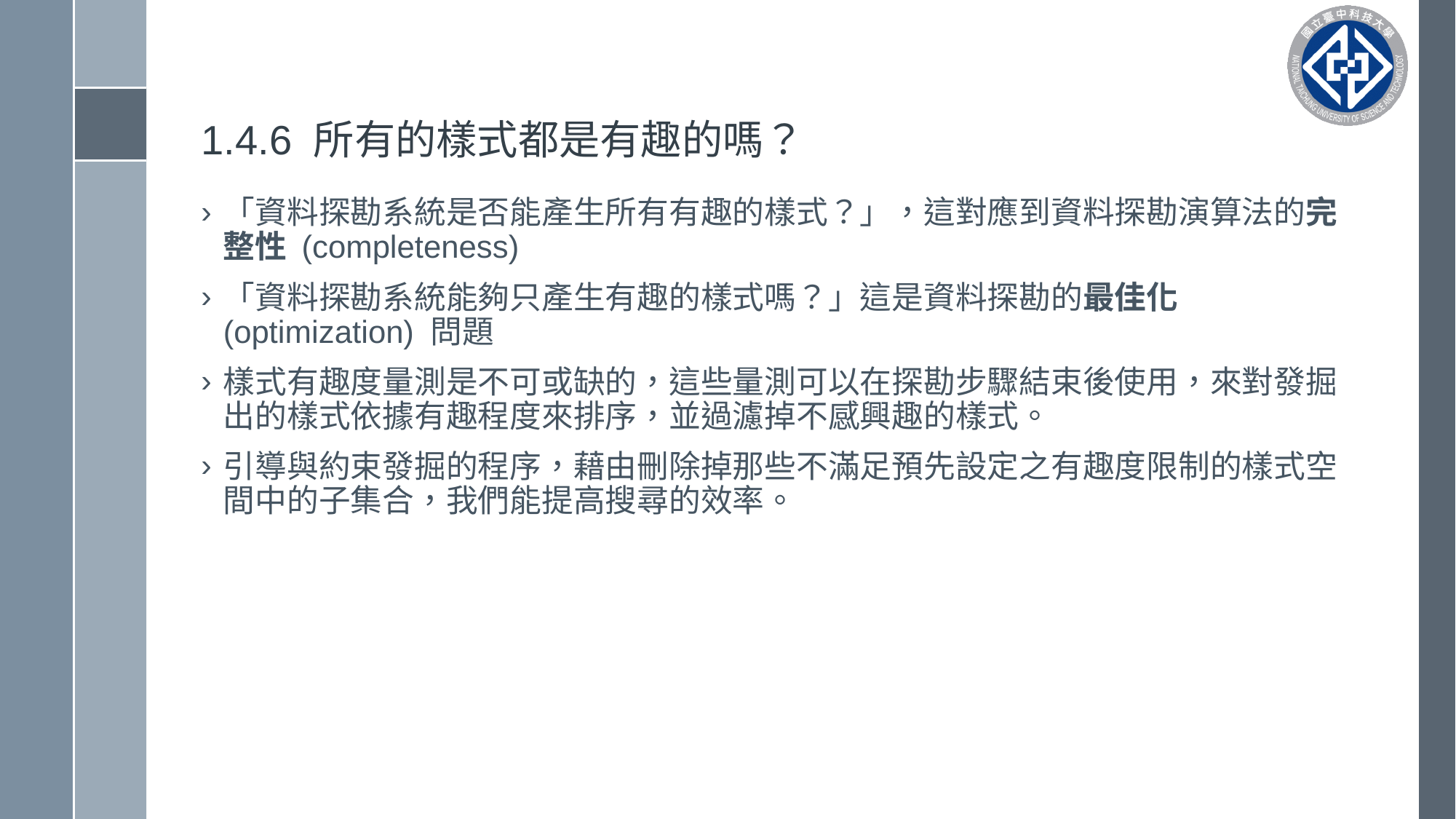

# 1.4.6 所有的樣式都是有趣的嗎？
「資料探勘系統是否能產生所有有趣的樣式？」，這對應到資料探勘演算法的完整性 (completeness)
「資料探勘系統能夠只產生有趣的樣式嗎？」這是資料探勘的最佳化 (optimization) 問題
樣式有趣度量測是不可或缺的，這些量測可以在探勘步驟結束後使用，來對發掘出的樣式依據有趣程度來排序，並過濾掉不感興趣的樣式。
引導與約束發掘的程序，藉由刪除掉那些不滿足預先設定之有趣度限制的樣式空間中的子集合，我們能提高搜尋的效率。